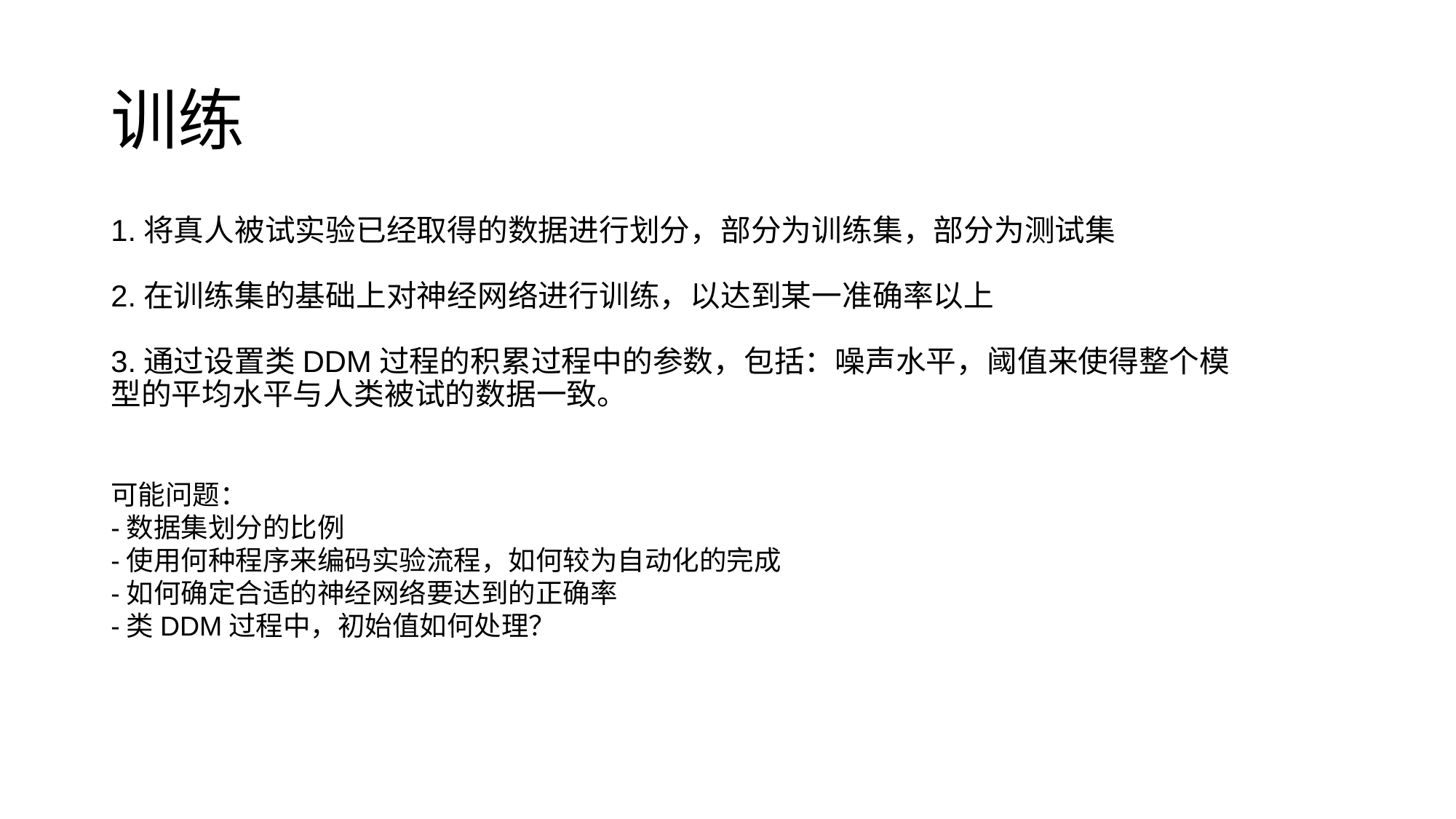

# 训练
1.将真人被试实验已经取得的数据进行划分，部分为训练集，部分为测试集

2.在训练集的基础上对神经网络进行训练，以达到某一准确率以上

3.通过设置类DDM过程的积累过程中的参数，包括：噪声水平，阈值来使得整个模型的平均水平与人类被试的数据一致。

可能问题：
-数据集划分的比例
-使用何种程序来编码实验流程，如何较为自动化的完成
-如何确定合适的神经网络要达到的正确率
-类DDM过程中，初始值如何处理？